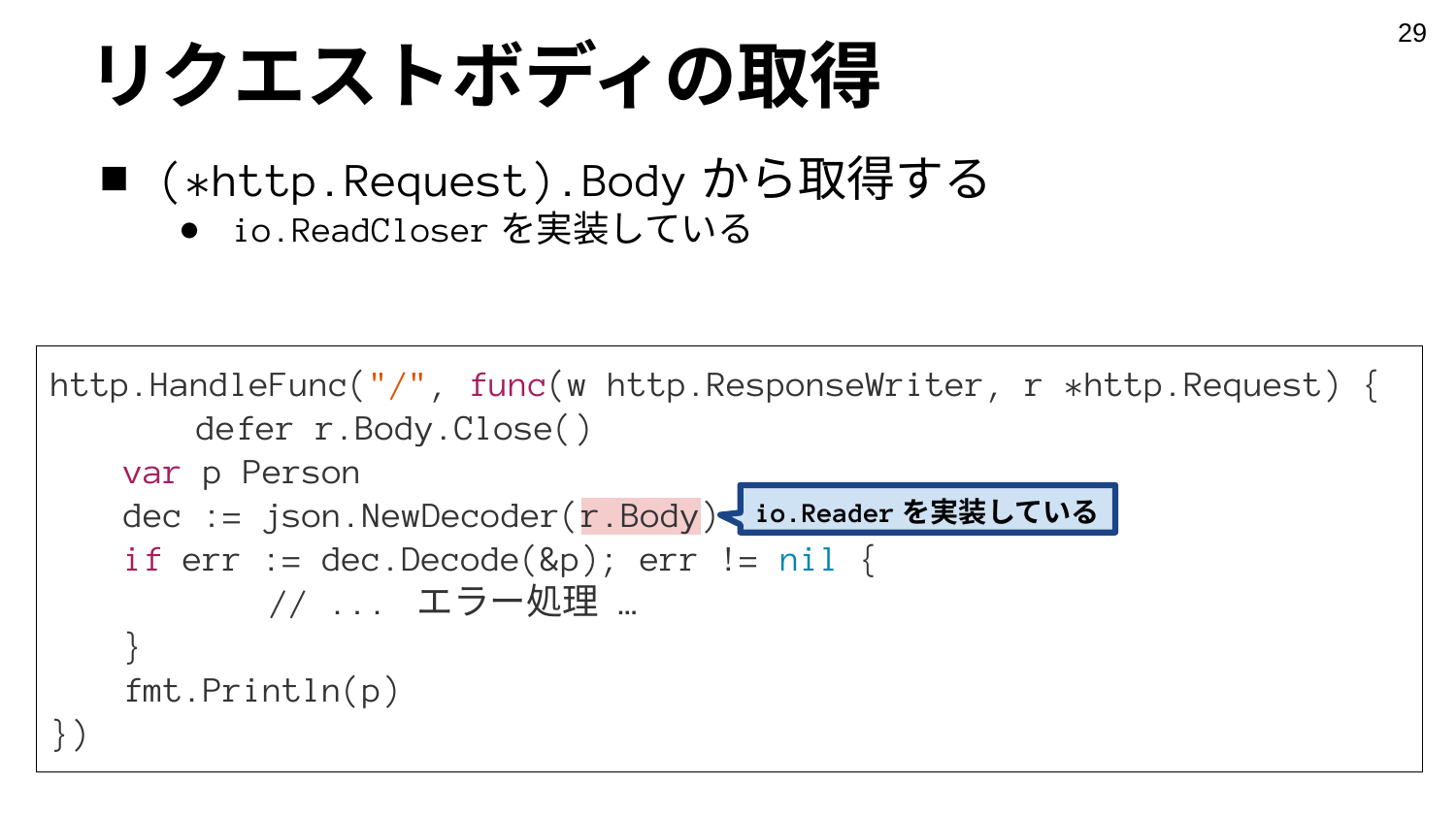

29
# リクエストボディの取得
(*http.Request).Bodyから取得する
io.ReadCloserを実装している
http.HandleFunc("/", func(w http.ResponseWriter, r *http.Request) {
	defer r.Body.Close()
var p Person
dec := json.NewDecoder(r.Body)
if err := dec.Decode(&p); err != nil {
	// ... エラー処理 …
}
fmt.Println(p)
})
io.Readerを実装している